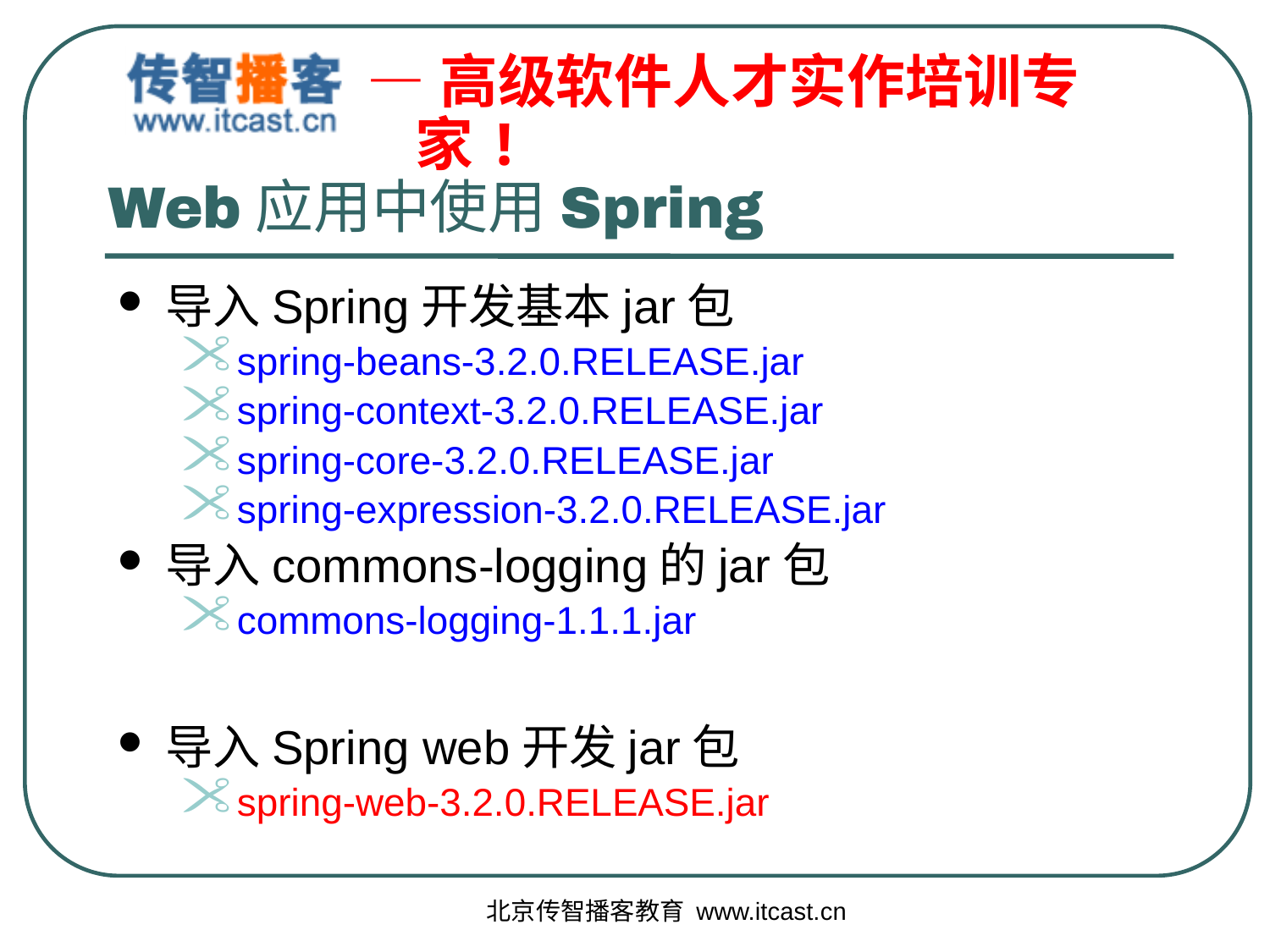

# Web应用中使用Spring
导入Spring开发基本jar包
spring-beans-3.2.0.RELEASE.jar
spring-context-3.2.0.RELEASE.jar
spring-core-3.2.0.RELEASE.jar
spring-expression-3.2.0.RELEASE.jar
导入commons-logging的jar包
commons-logging-1.1.1.jar

导入Spring web开发jar包
spring-web-3.2.0.RELEASE.jar

北京传智播客教育 www.itcast.cn